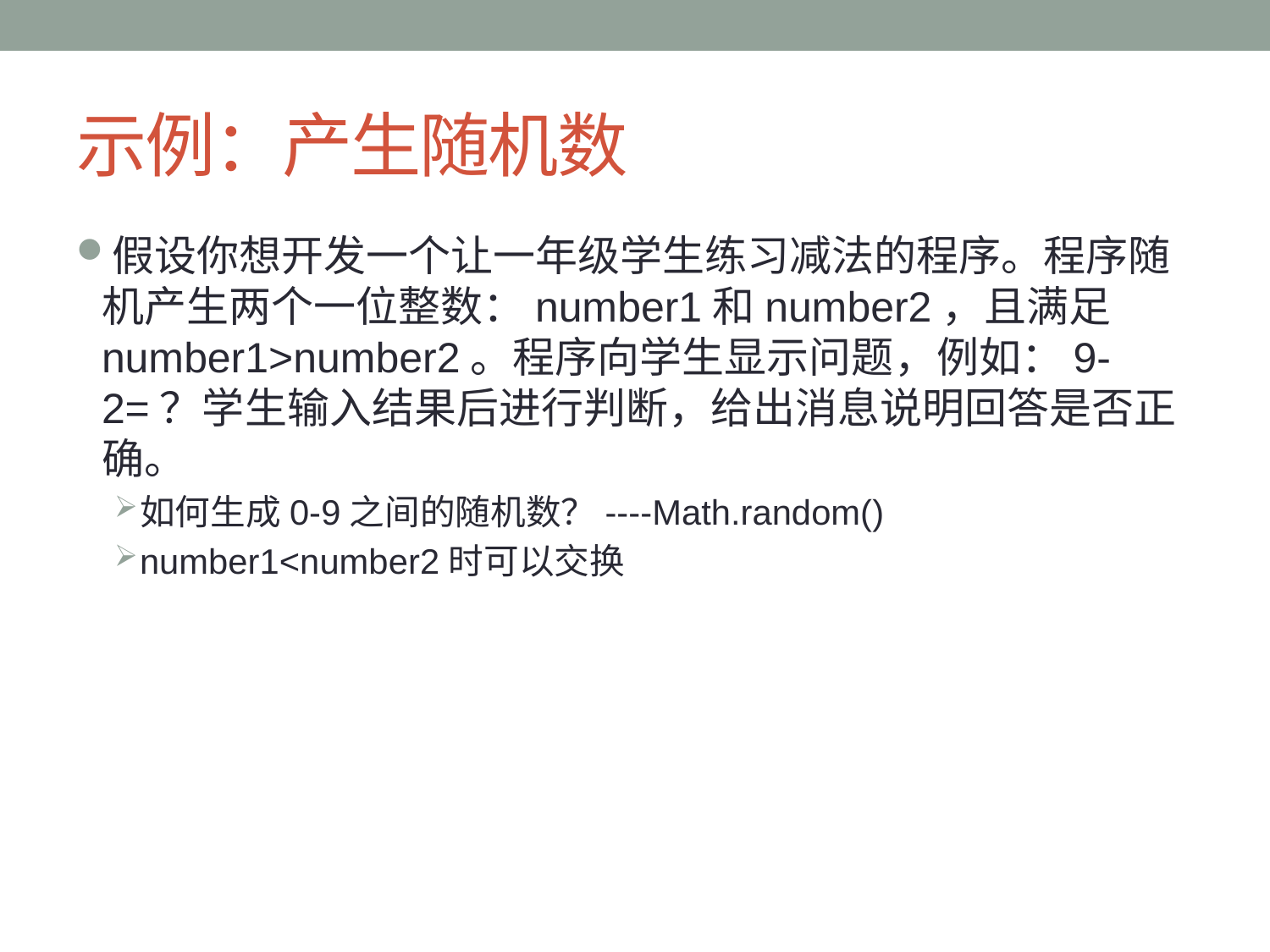

# 示例：产生随机数
假设你想开发一个让一年级学生练习减法的程序。程序随机产生两个一位整数：number1和number2，且满足number1>number2。程序向学生显示问题，例如：9-2=？学生输入结果后进行判断，给出消息说明回答是否正确。
如何生成0-9之间的随机数？----Math.random()
number1<number2时可以交换